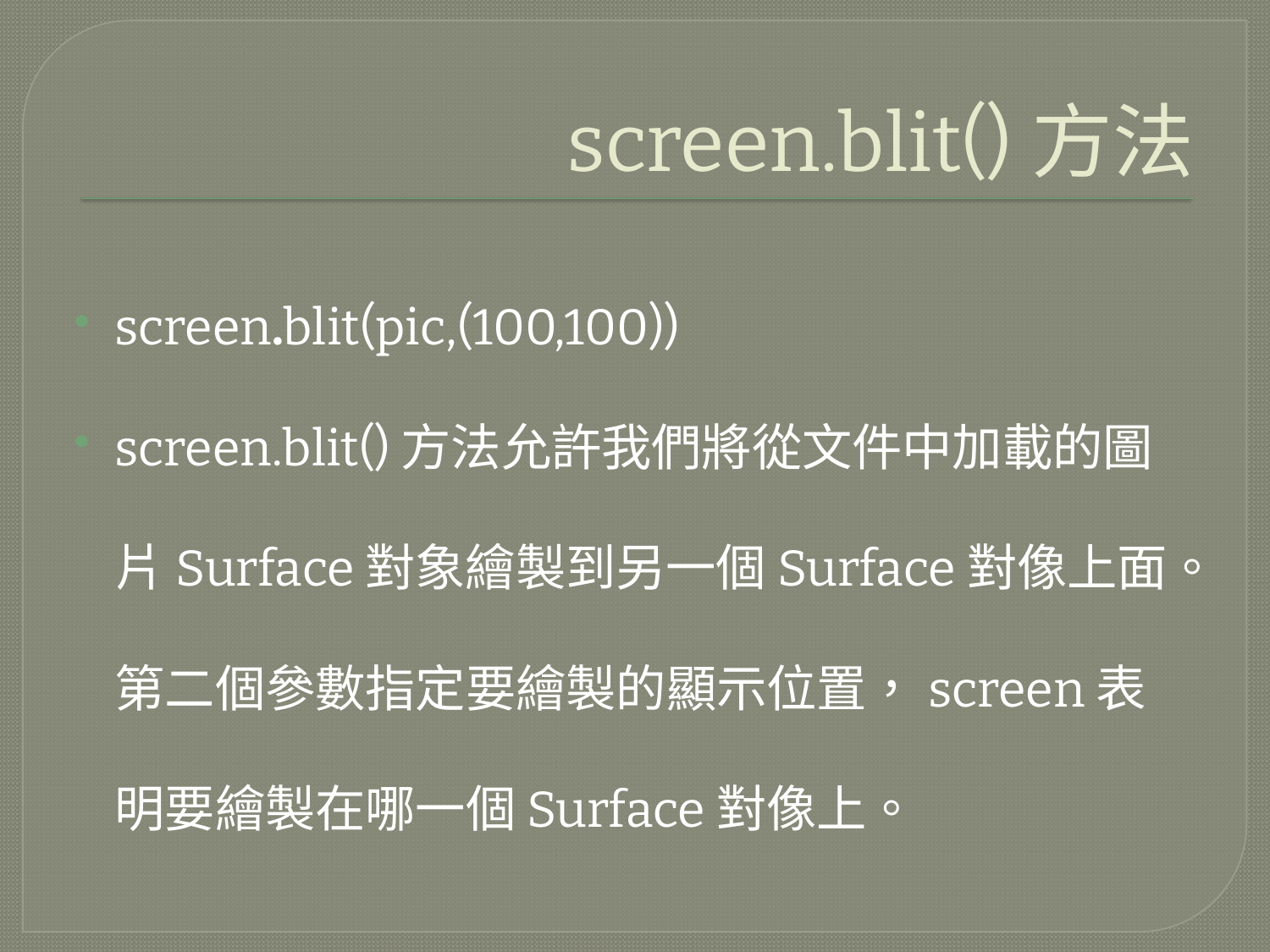

# screen.blit()方法
screen.blit(pic,(100,100))
screen.blit()方法允許我們將從文件中加載的圖片Surface對象繪製到另一個Surface對像上面。第二個參數指定要繪製的顯示位置，screen表明要繪製在哪一個Surface對像上。